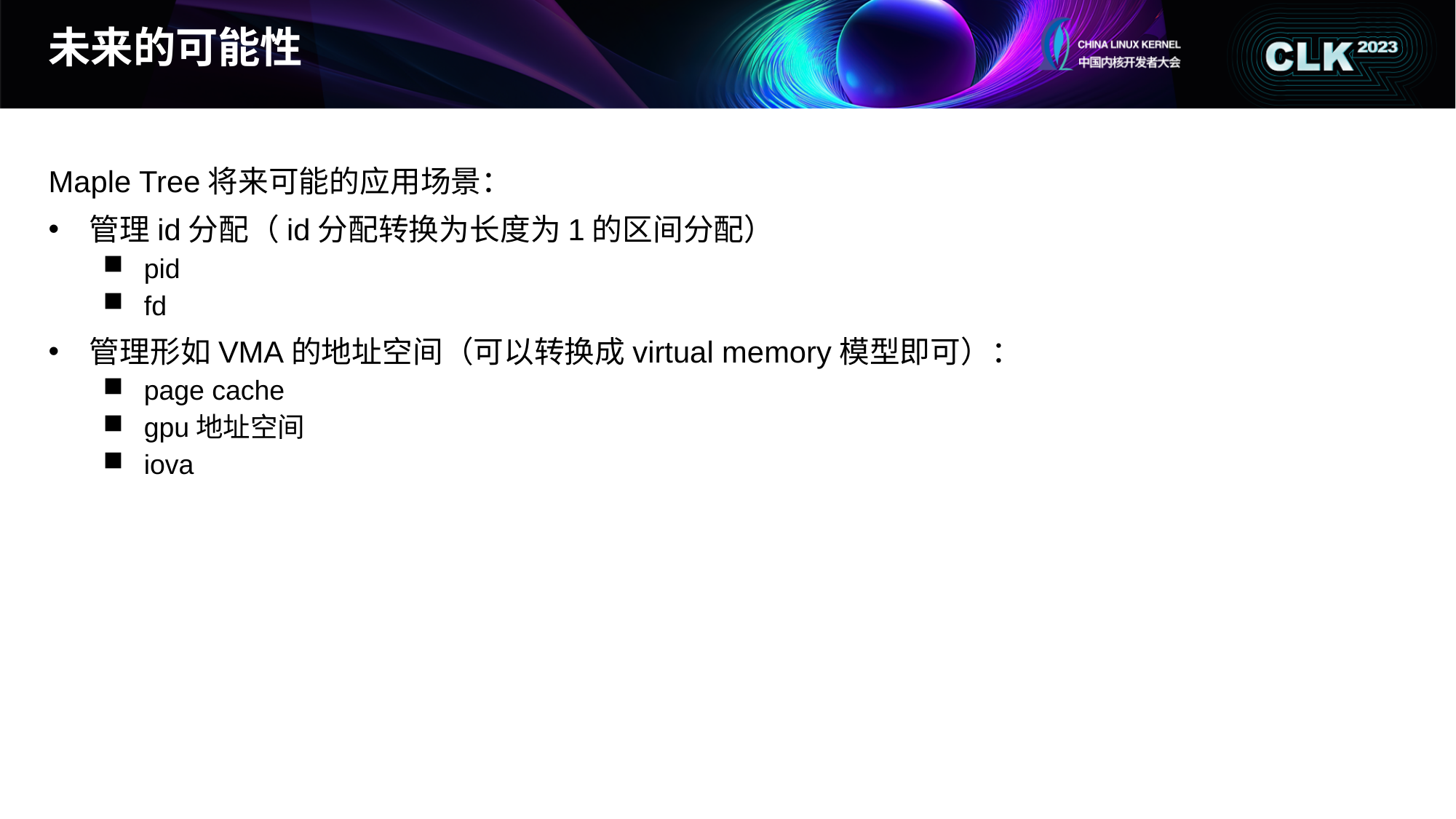

# 未来的可能性
Maple Tree将来可能的应用场景：
管理id分配（id分配转换为长度为1的区间分配）
pid
fd
管理形如VMA的地址空间（可以转换成virtual memory模型即可）：
page cache
gpu地址空间
iova